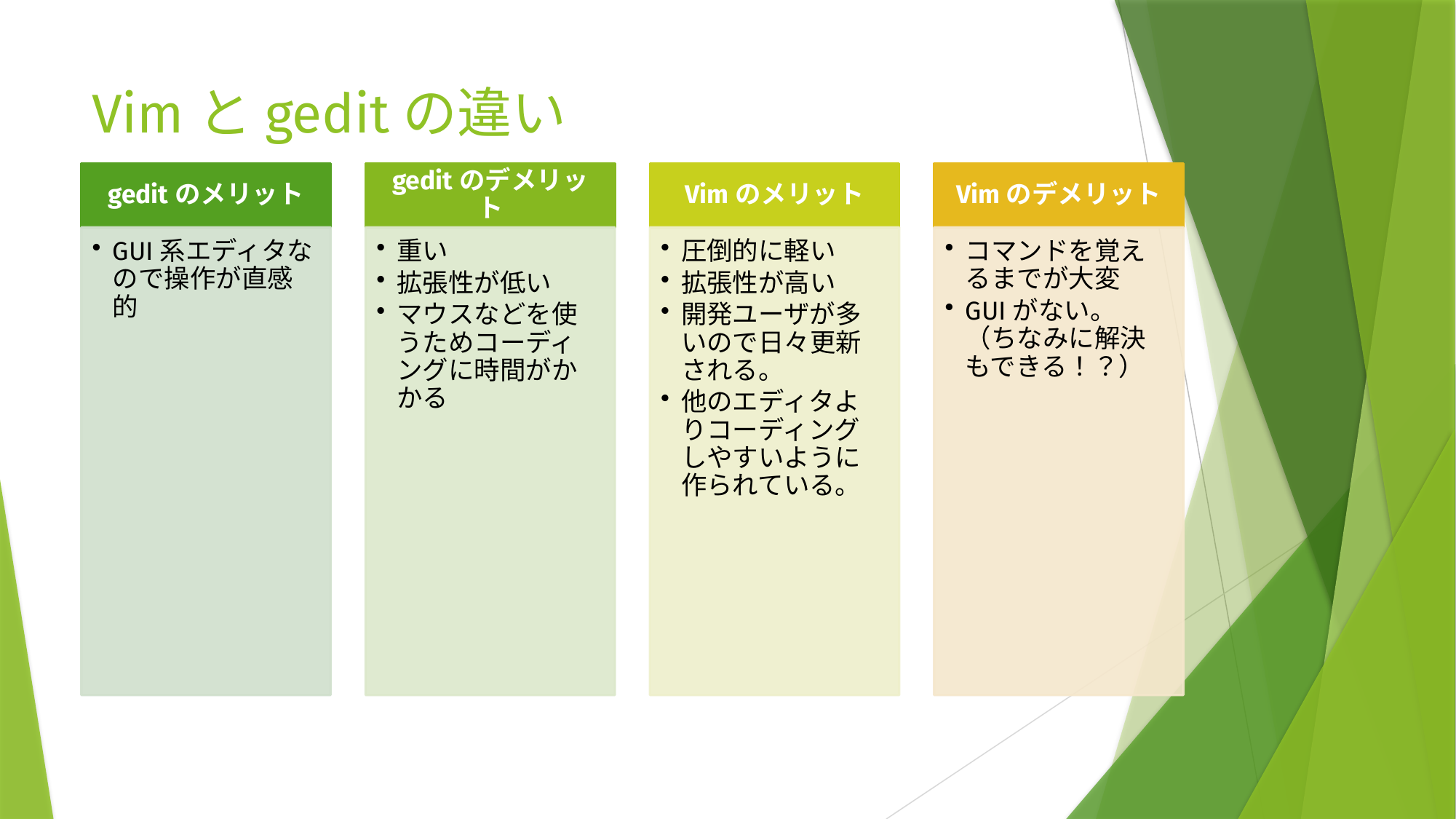

# Vimとgeditの違い
geditのメリット
GUI系エディタなので操作が直感的
geditのデメリット
重い
拡張性が低い
マウスなどを使うためコーディングに時間がかかる
Vimのメリット
圧倒的に軽い
拡張性が高い
開発ユーザが多いので日々更新される。
他のエディタよりコーディングしやすいように作られている。
Vimのデメリット
コマンドを覚えるまでが大変
GUIがない。　（ちなみに解決もできる！？）